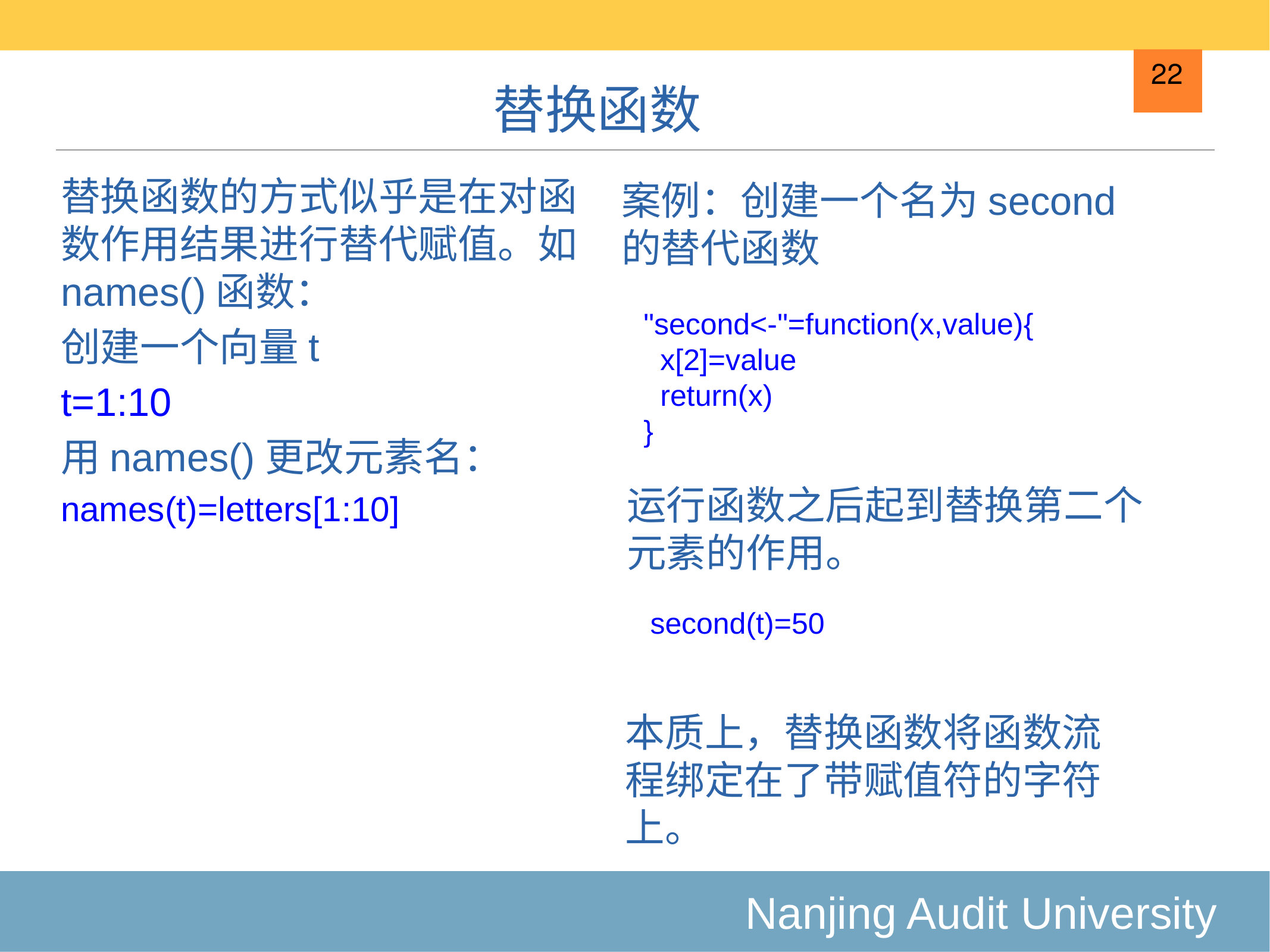

# 替换函数
22
替换函数的方式似乎是在对函数作用结果进行替代赋值。如names()函数：
创建一个向量t
t=1:10
用names()更改元素名：
names(t)=letters[1:10]

案例：创建一个名为second的替代函数
"second<-"=function(x,value){
  x[2]=value
  return(x)
}
运行函数之后起到替换第二个元素的作用。
second(t)=50
本质上，替换函数将函数流程绑定在了带赋值符的字符上。